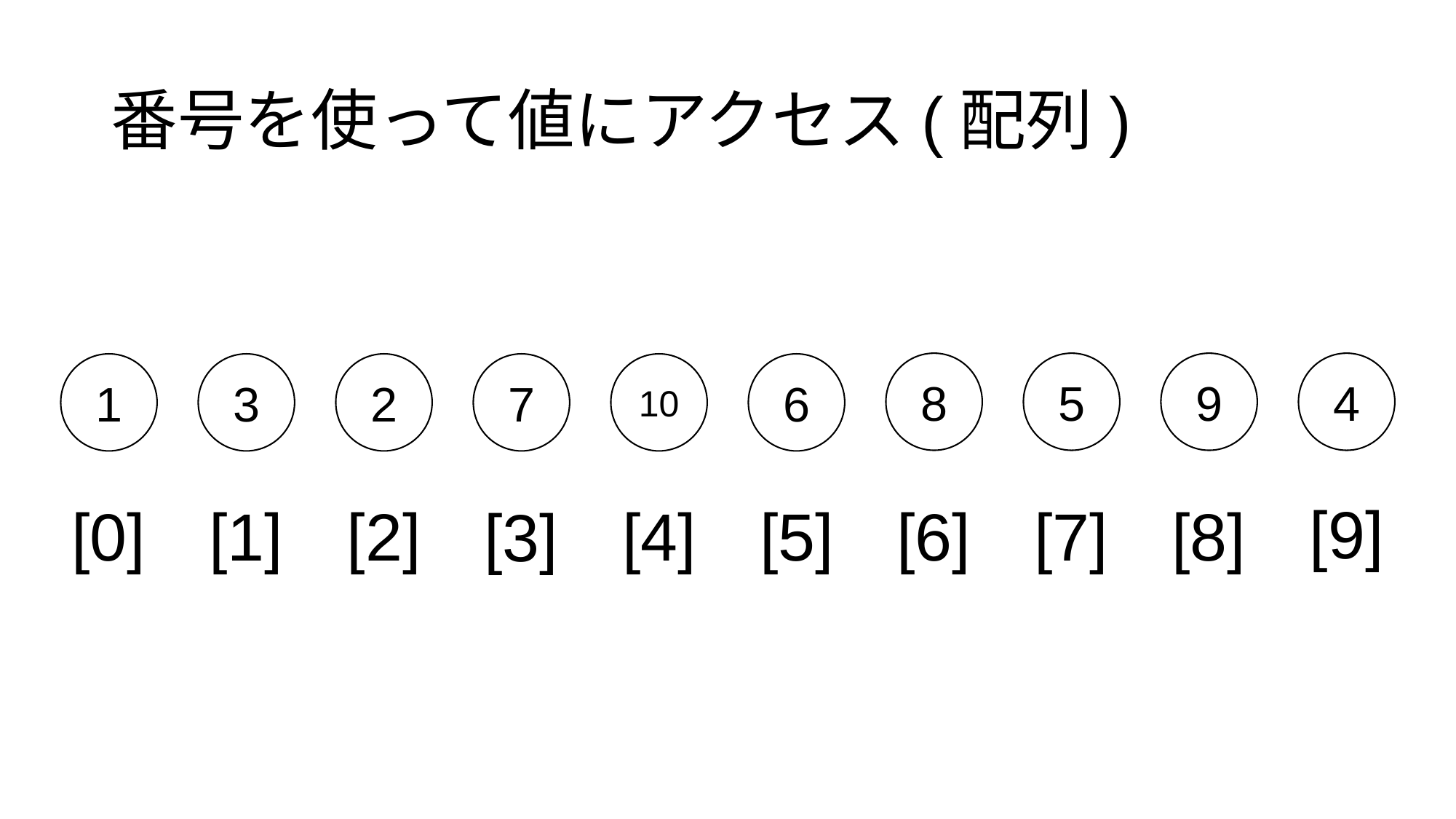

# 番号を使って値にアクセス(配列)
8
5
9
4
1
3
2
7
10
6
[9]
[1]
[2]
[4]
[6]
[7]
[8]
[0]
[5]
[3]